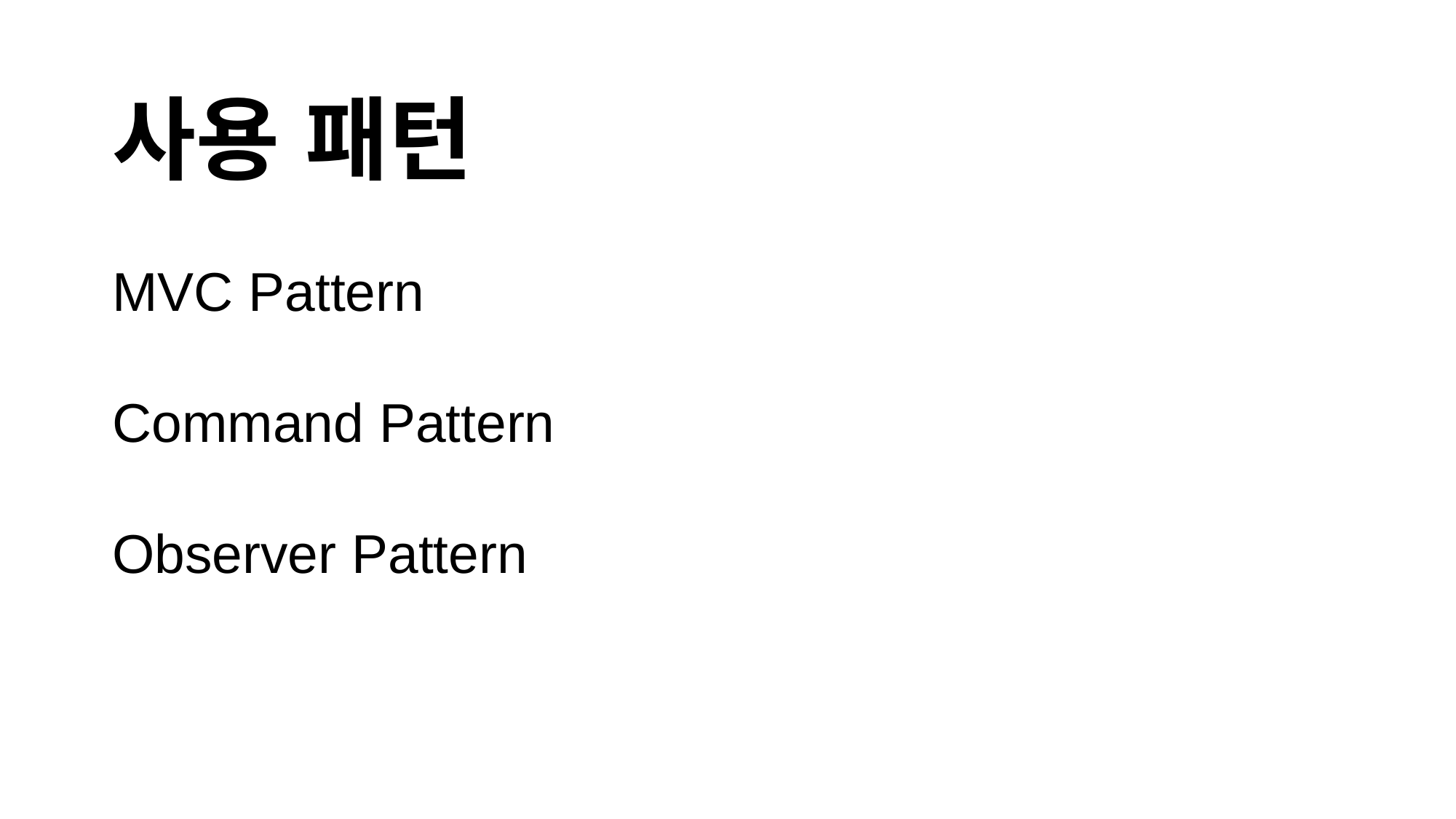

사용 패턴

MVC Pattern

Command Pattern

Observer Pattern